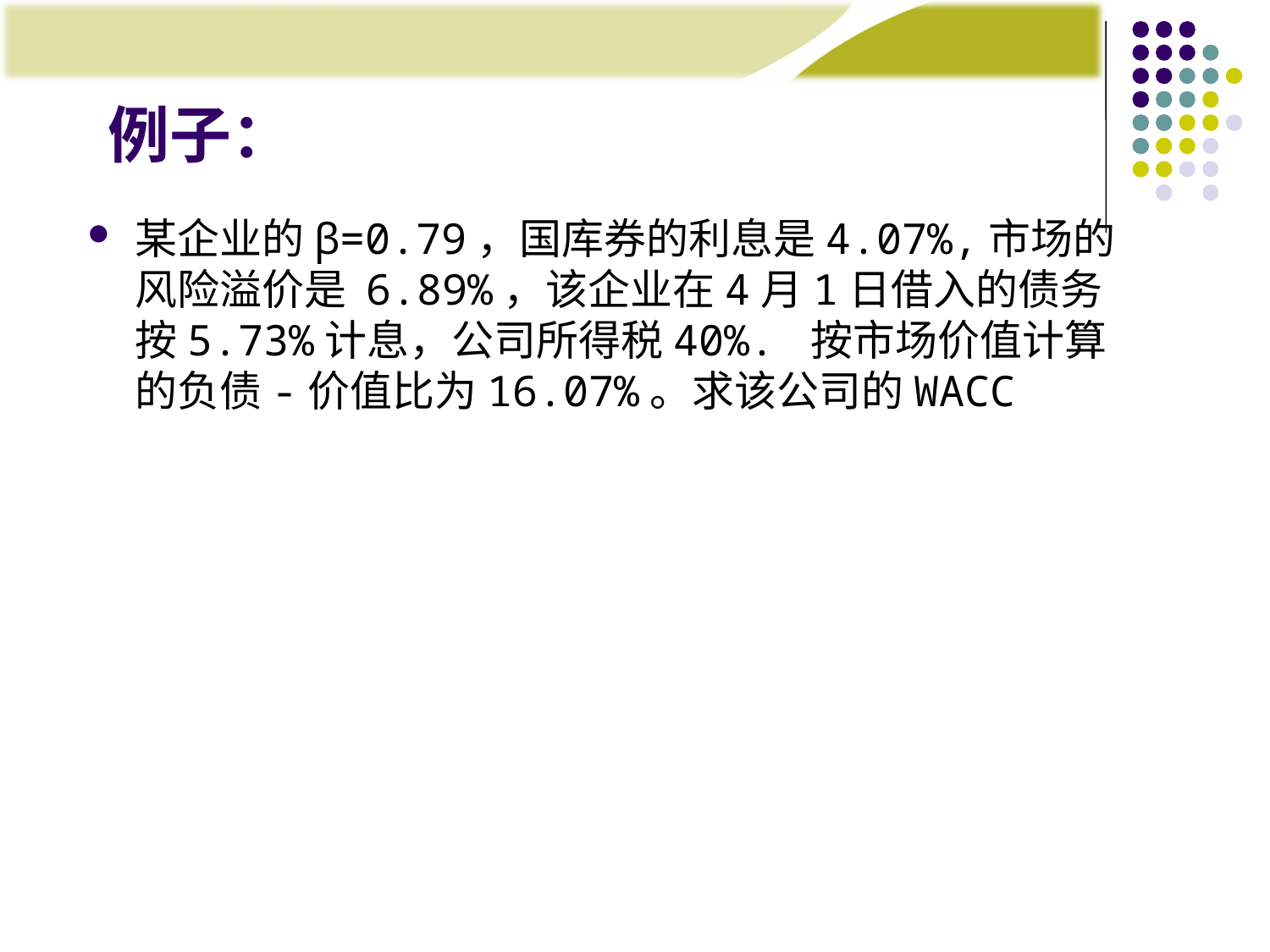

# 例子：
某企业的β=0.79，国库券的利息是4.07%,市场的风险溢价是 6.89%，该企业在4月1日借入的债务按5.73%计息，公司所得税40%. 按市场价值计算的负债-价值比为16.07%。求该公司的WACC